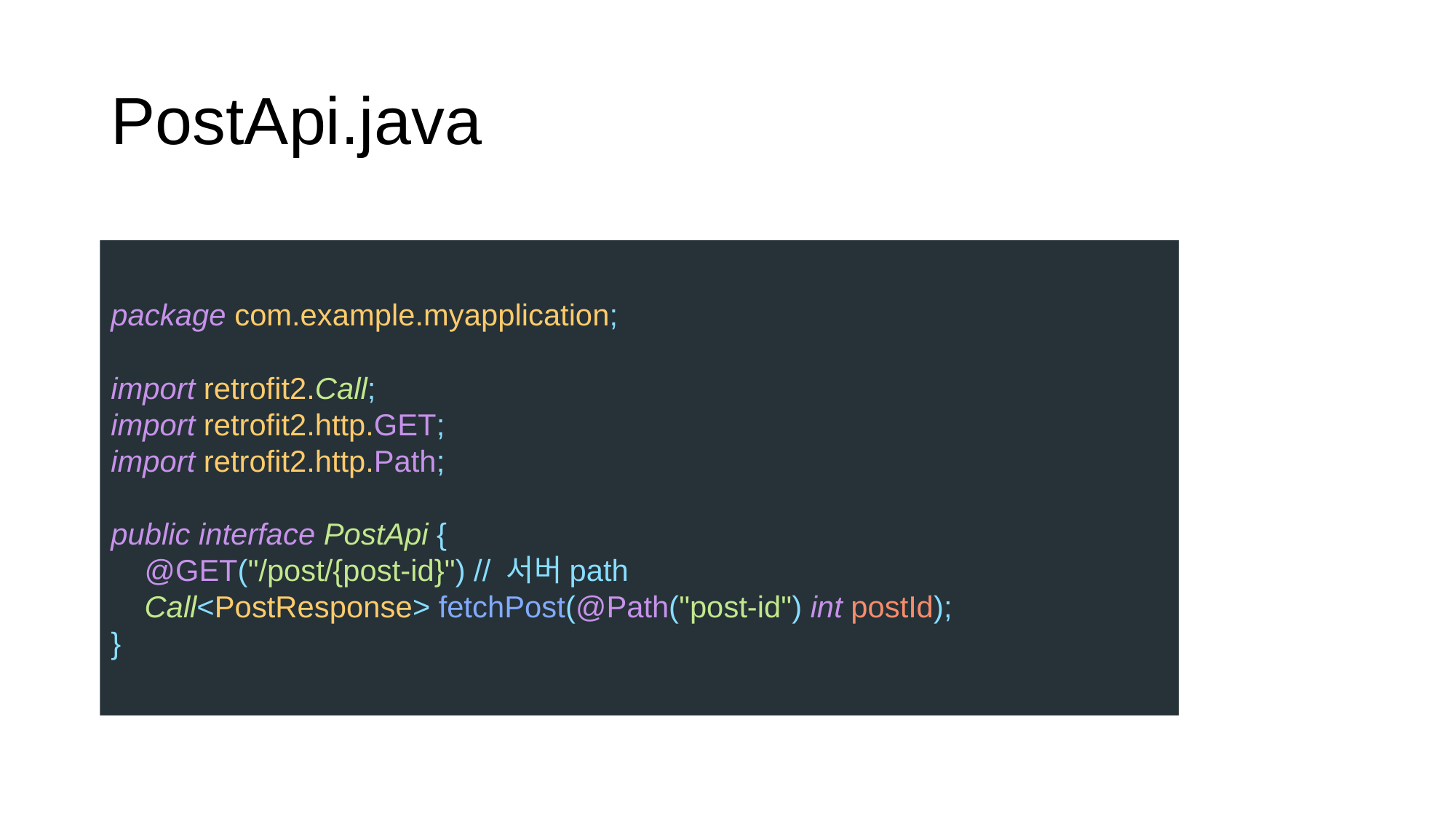

# PostApi.java

package com.example.myapplication;
import retrofit2.Call;
import retrofit2.http.GET;
import retrofit2.http.Path;
public interface PostApi {
    @GET("/post/{post-id}") // 서버path
    Call<PostResponse> fetchPost(@Path("post-id") int postId);
}